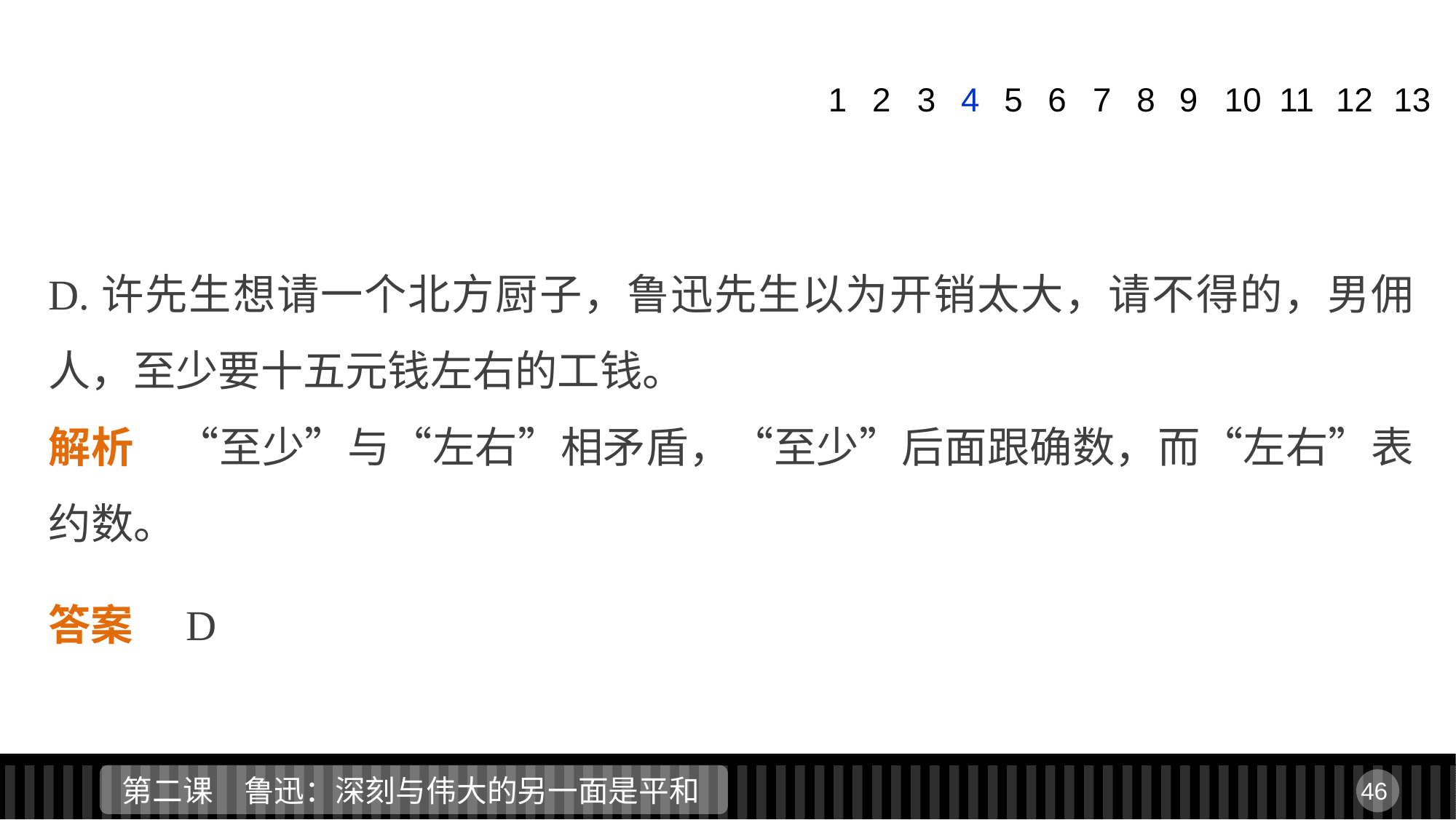

1
2
3
4
5
6
7
8
9
11
12
13
10
D.许先生想请一个北方厨子，鲁迅先生以为开销太大，请不得的，男佣人，至少要十五元钱左右的工钱。
解析　“至少”与“左右”相矛盾，“至少”后面跟确数，而“左右”表约数。
答案　D